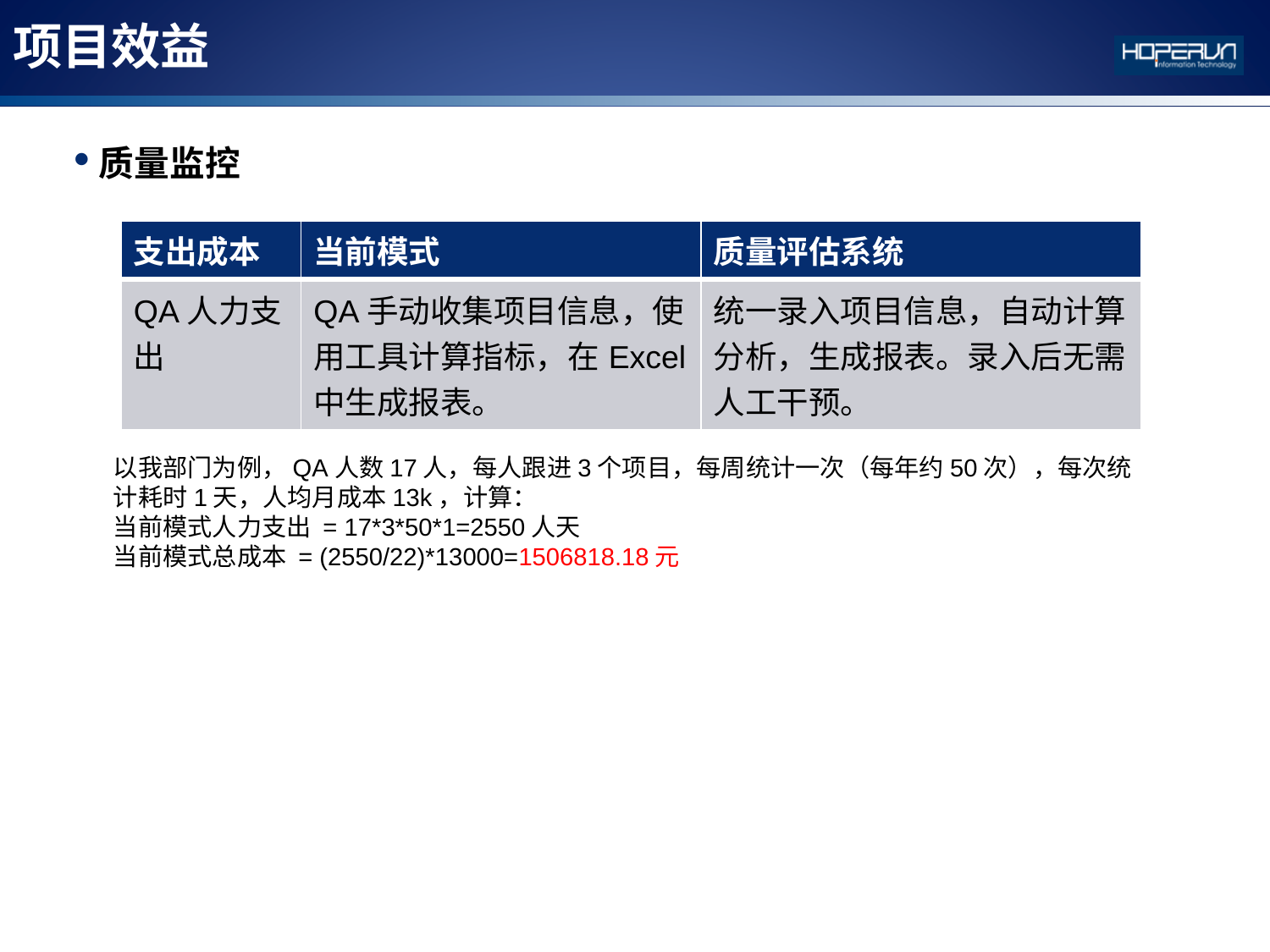

# 项目效益
质量监控
| 支出成本 | 当前模式 | 质量评估系统 |
| --- | --- | --- |
| QA人力支出 | QA手动收集项目信息，使用工具计算指标，在Excel中生成报表。 | 统一录入项目信息，自动计算分析，生成报表。录入后无需人工干预。 |
以我部门为例，QA人数17人，每人跟进3个项目，每周统计一次（每年约50次），每次统计耗时1天，人均月成本13k，计算：
当前模式人力支出 = 17*3*50*1=2550人天
当前模式总成本 = (2550/22)*13000=1506818.18元